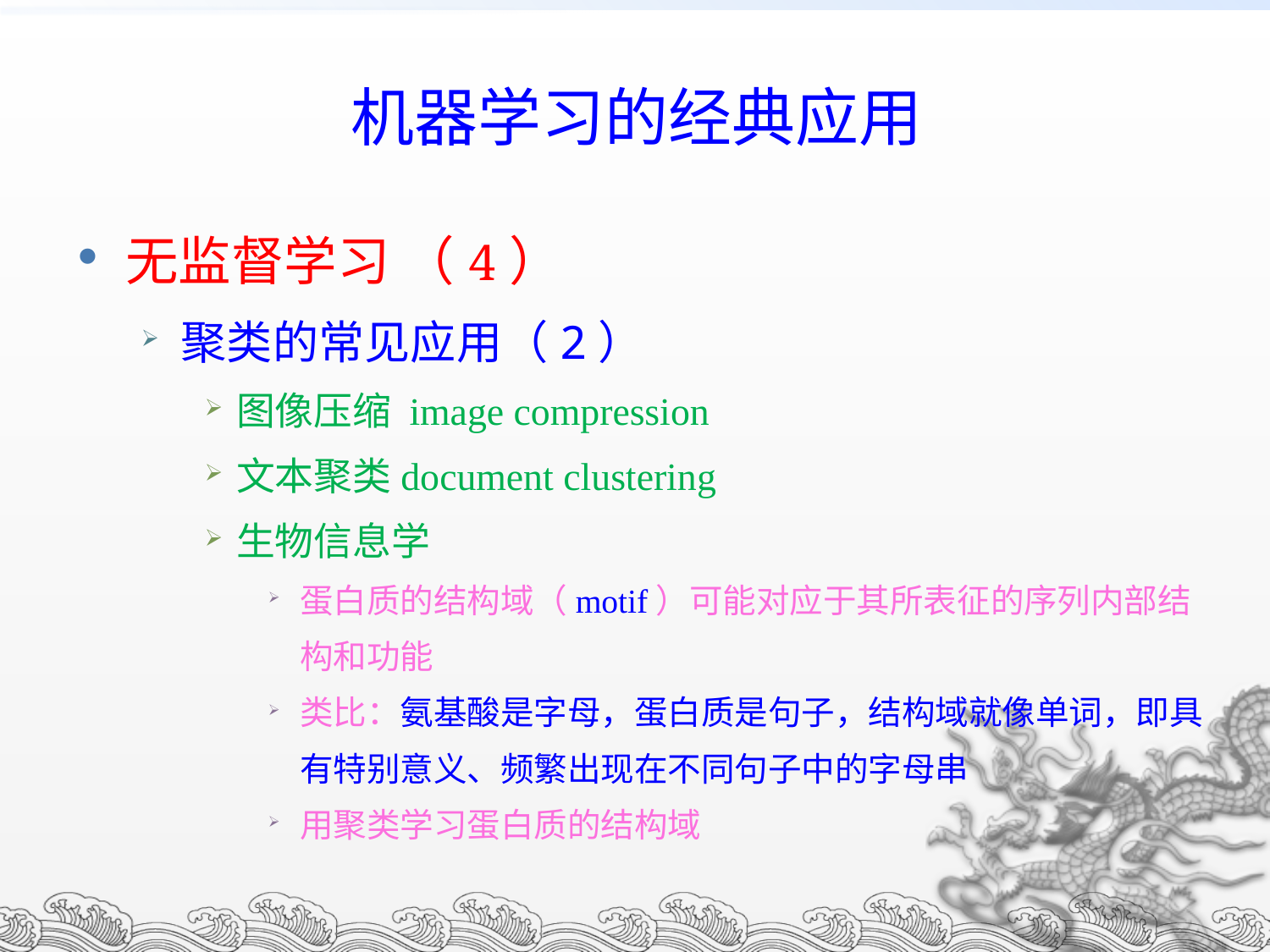

# 机器学习的经典应用
无监督学习 （4）
聚类的常见应用（2）
图像压缩 image compression
文本聚类document clustering
生物信息学
蛋白质的结构域（motif）可能对应于其所表征的序列内部结构和功能
类比：氨基酸是字母，蛋白质是句子，结构域就像单词，即具有特别意义、频繁出现在不同句子中的字母串
用聚类学习蛋白质的结构域